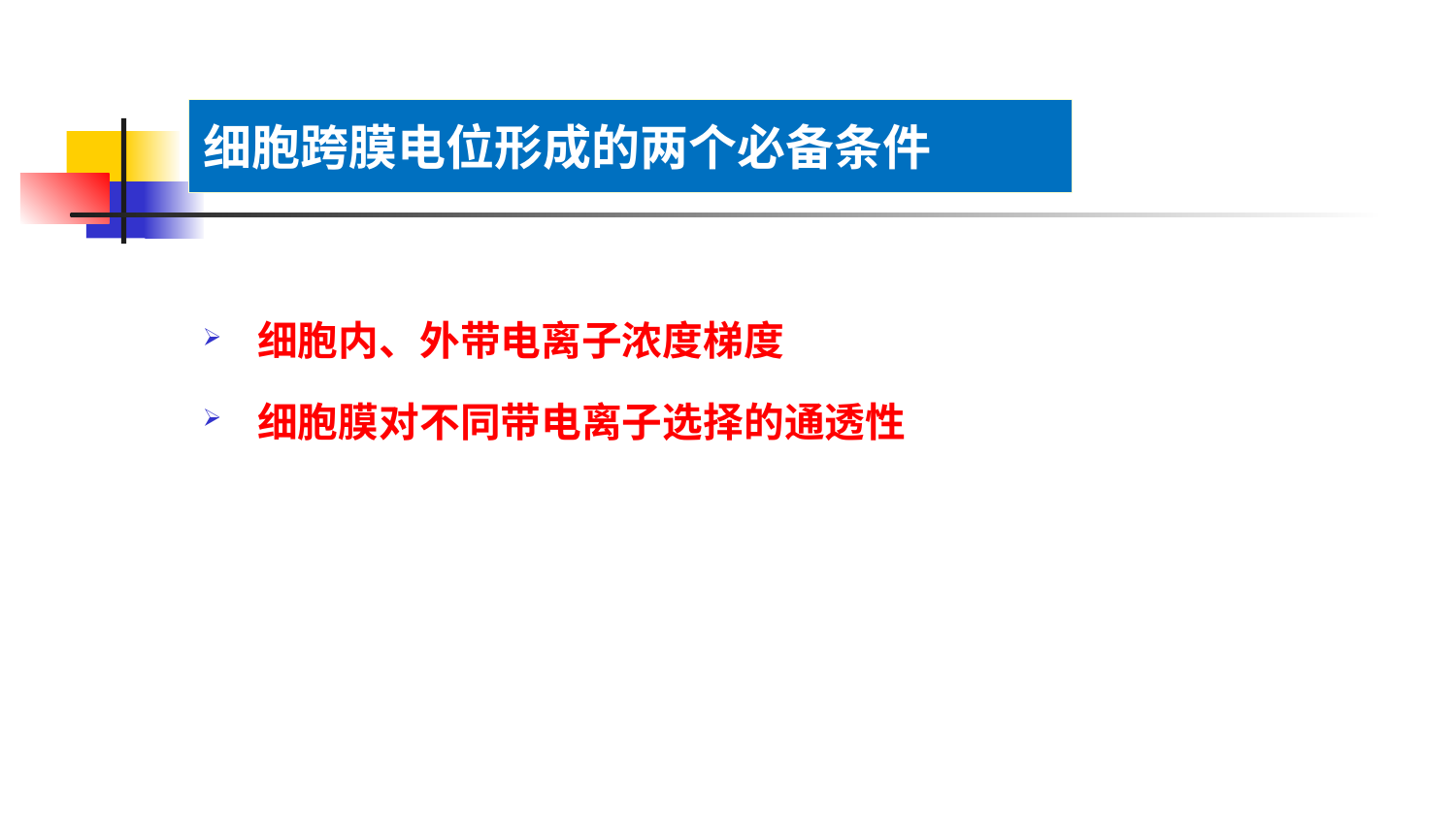

#
细胞跨膜电位形成的两个必备条件

细胞内、外带电离子浓度梯度
细胞膜对不同带电离子选择的通透性